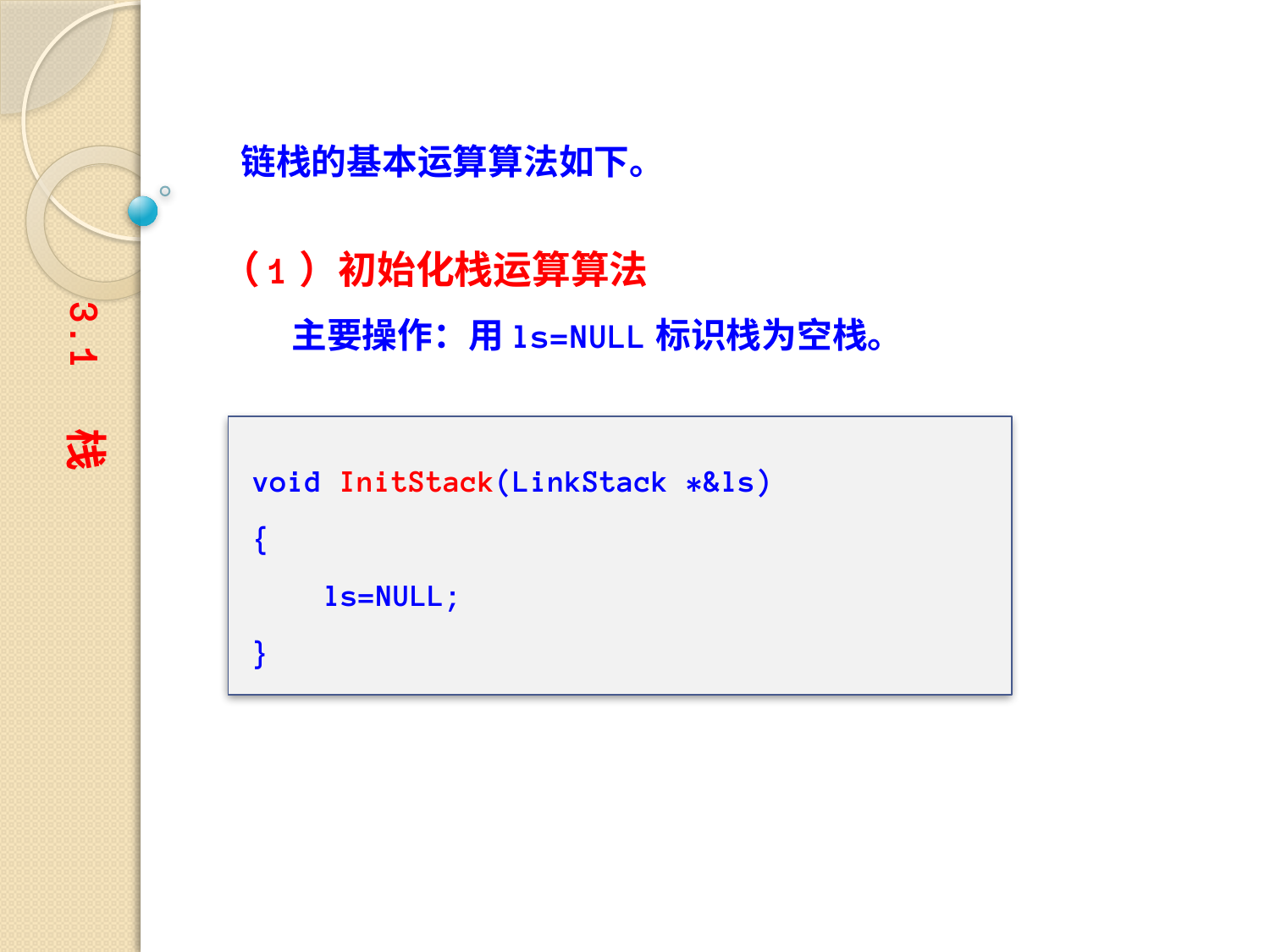

链栈的基本运算算法如下。
（1）初始化栈运算算法
　　主要操作：用ls=NULL标识栈为空栈。
3.1  栈
void InitStack(LinkStack *&ls)
{
　　ls=NULL;
}